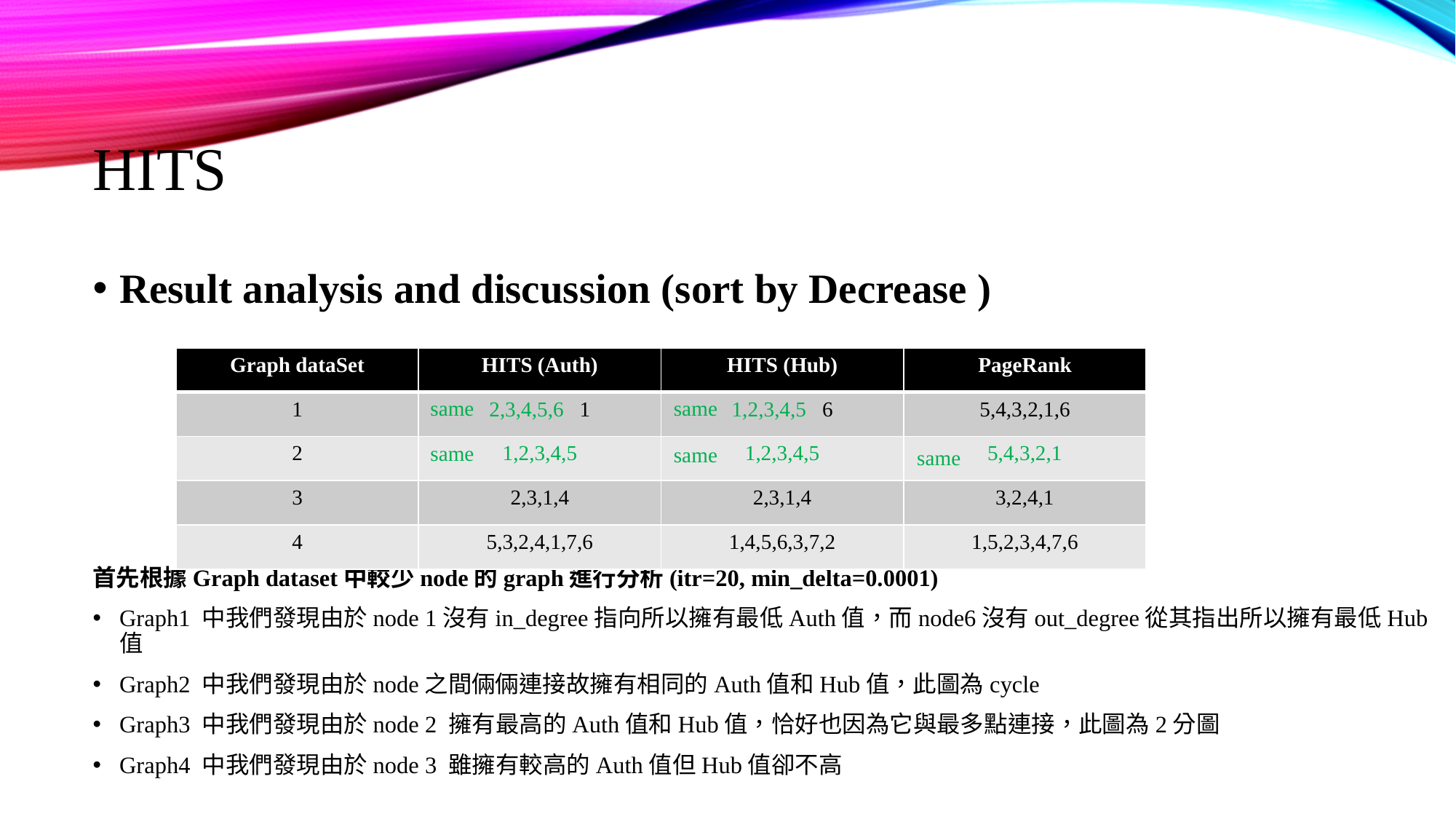

# HITS

Result analysis and discussion (sort by Decrease )

首先根據Graph dataset中較少node的graph進行分析(itr=20, min_delta=0.0001)
Graph1 中我們發現由於node 1沒有in_degree指向所以擁有最低Auth值，而node6沒有out_degree從其指出所以擁有最低Hub值
Graph2 中我們發現由於node之間倆倆連接故擁有相同的Auth值和Hub值，此圖為cycle
Graph3 中我們發現由於node 2 擁有最高的Auth值和Hub值，恰好也因為它與最多點連接，此圖為2分圖
Graph4 中我們發現由於node 3 雖擁有較高的Auth值但Hub值卻不高

| Graph dataSet | HITS (Auth) | HITS (Hub) | PageRank |
| --- | --- | --- | --- |
| 1 | 2,3,4,5,6 1 | 1,2,3,4,5 6 | 5,4,3,2,1,6 |
| 2 | 1,2,3,4,5 | 1,2,3,4,5 | 5,4,3,2,1 |
| 3 | 2,3,1,4 | 2,3,1,4 | 3,2,4,1 |
| 4 | 5,3,2,4,1,7,6 | 1,4,5,6,3,7,2 | 1,5,2,3,4,7,6 |
same
same
same
same
same